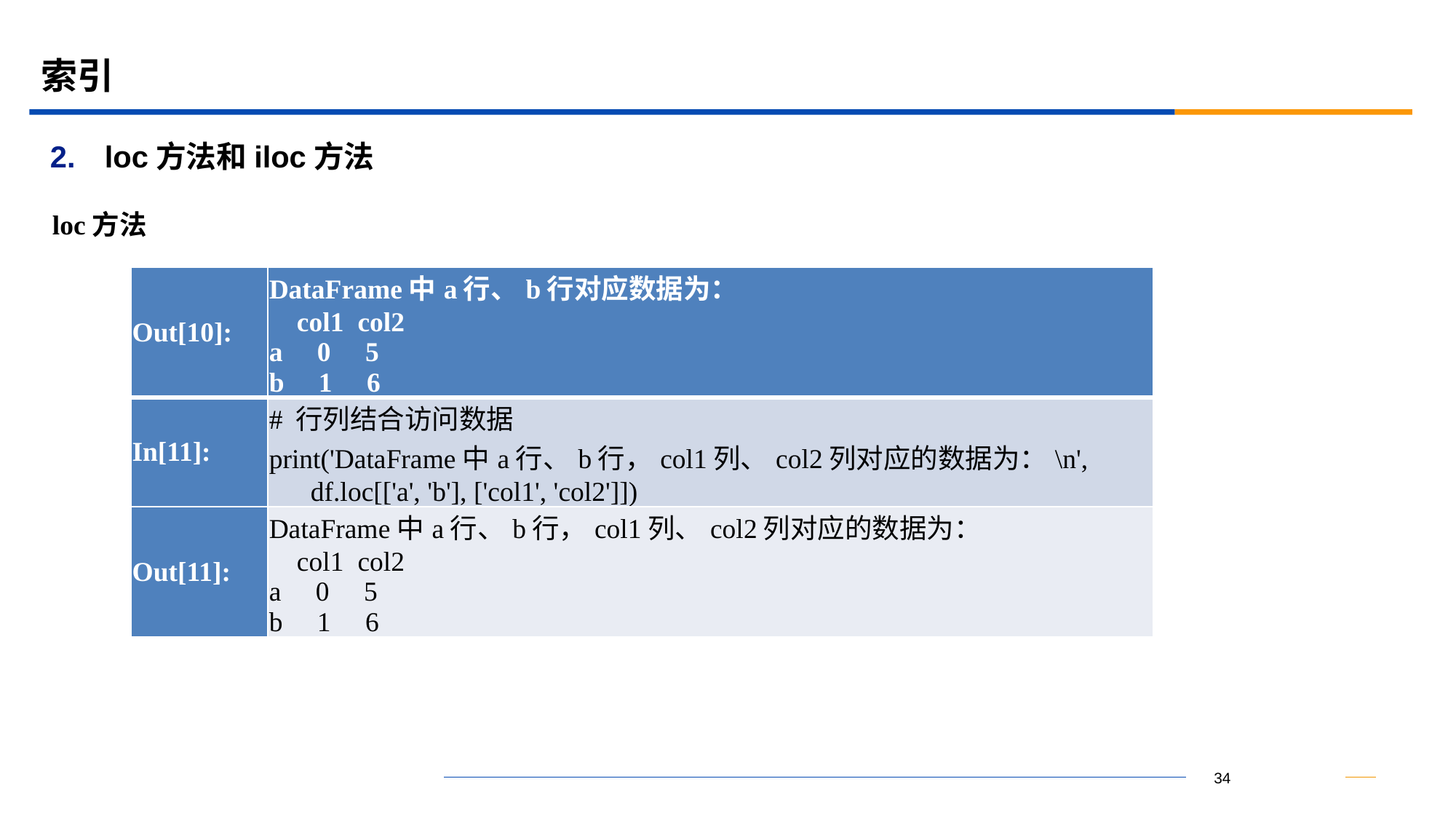

# 索引
loc方法和iloc方法
loc方法
| Out[10]: | DataFrame中a行、b行对应数据为： col1 col2 a 0 5 b 1 6 |
| --- | --- |
| In[11]: | # 行列结合访问数据 print('DataFrame中a行、b行，col1列、col2列对应的数据为：\n', df.loc[['a', 'b'], ['col1', 'col2']]) |
| Out[11]: | DataFrame中a行、b行，col1列、col2列对应的数据为： col1 col2 a 0 5 b 1 6 |